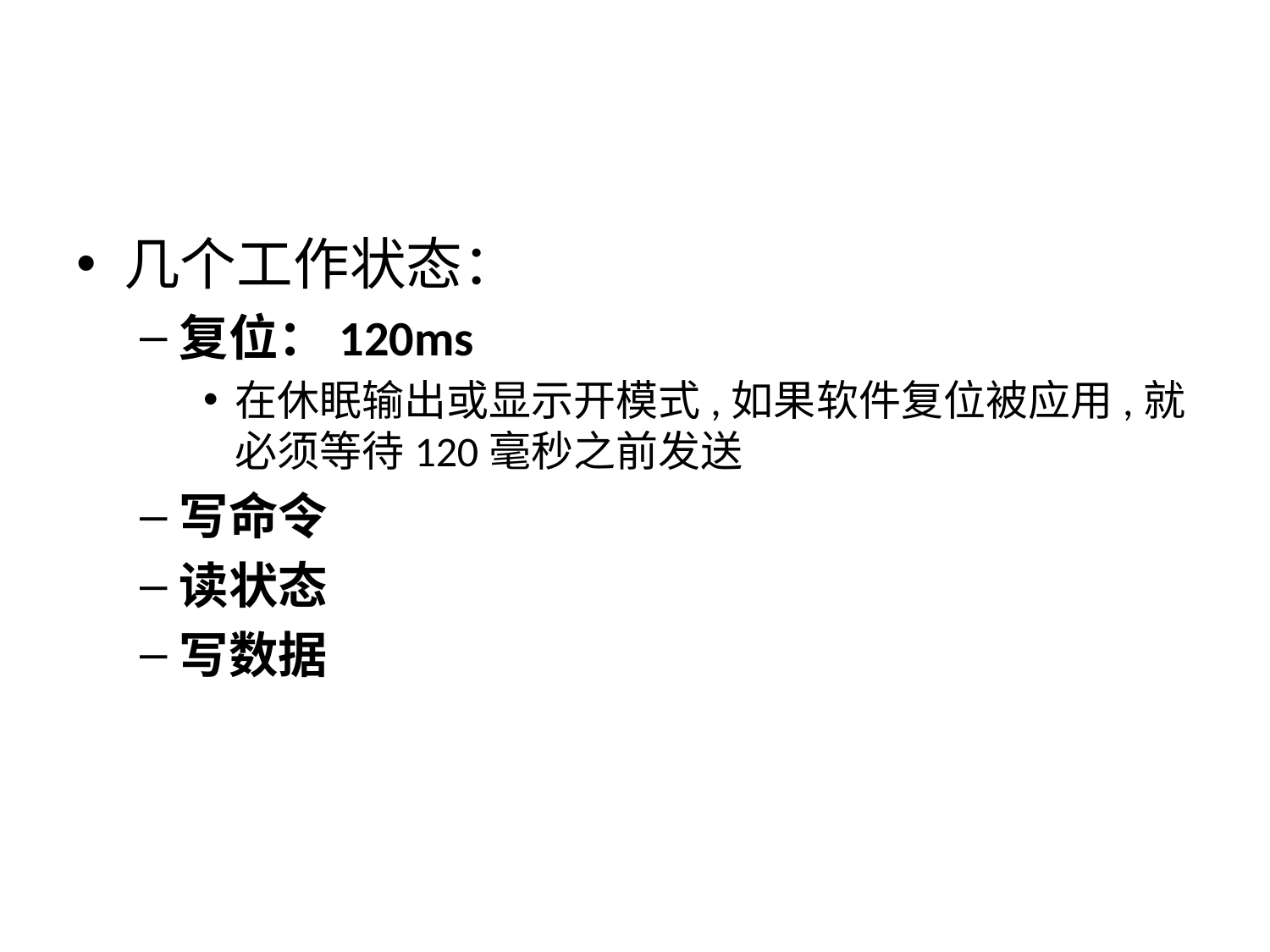

#
几个工作状态：
复位：120ms
在休眠输出或显示开模式,如果软件复位被应用,就必须等待120毫秒之前发送
写命令
读状态
写数据